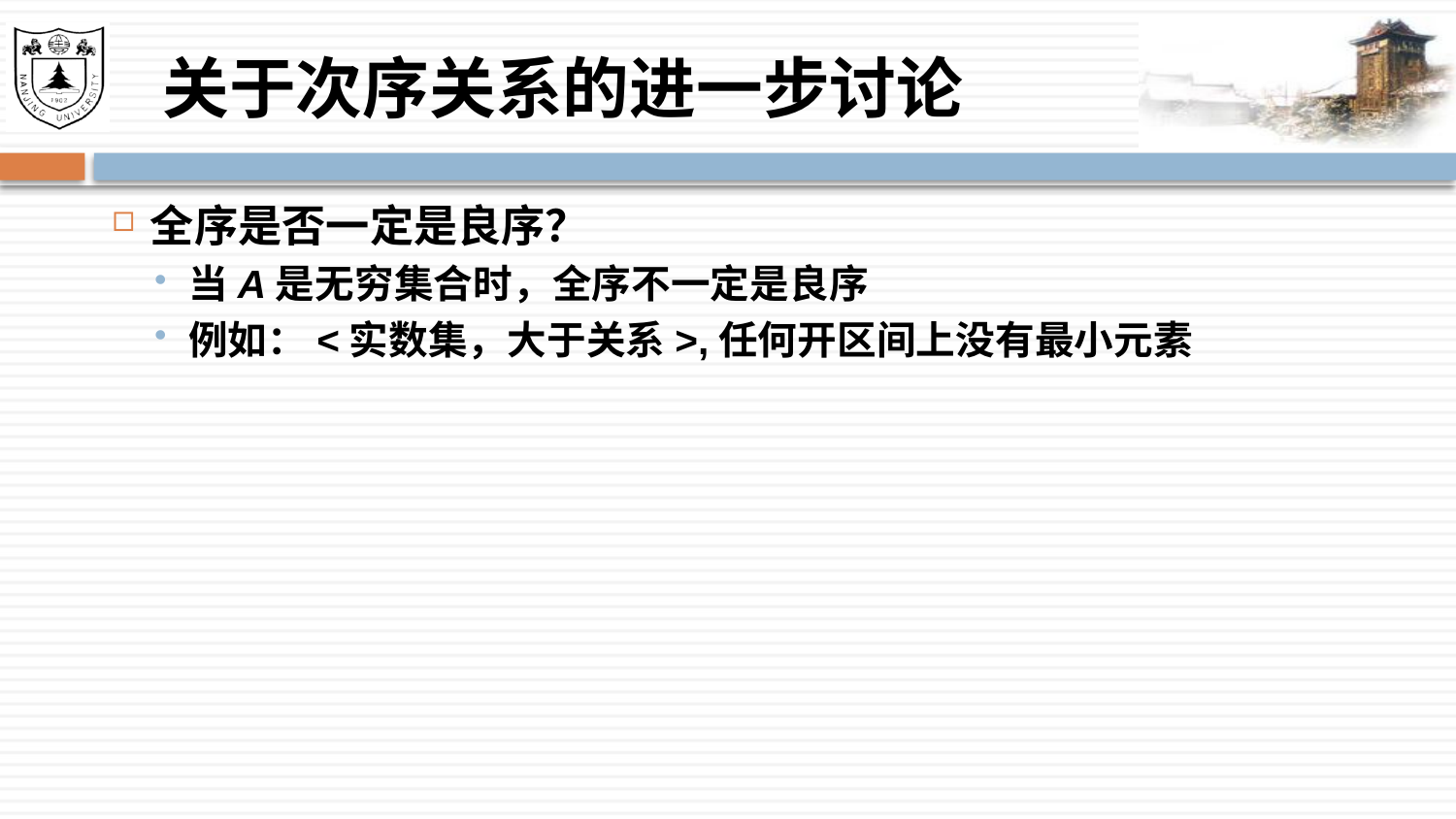

# 关于次序关系的进一步讨论
全序是否一定是良序？
当A是无穷集合时，全序不一定是良序
例如：<实数集，大于关系>,任何开区间上没有最小元素